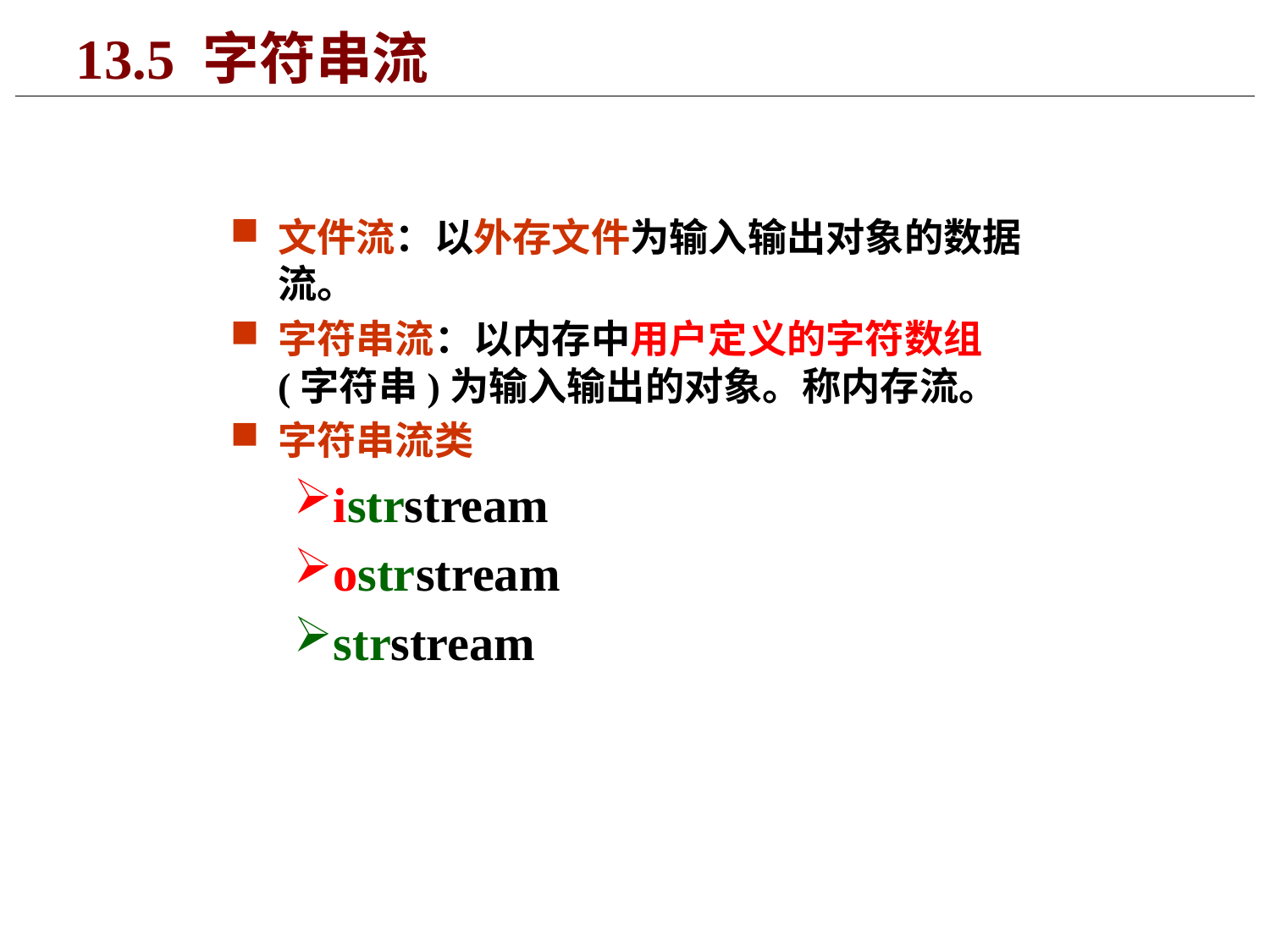

366
# 13.5 字符串流
文件流：以外存文件为输入输出对象的数据流。
字符串流：以内存中用户定义的字符数组(字符串)为输入输出的对象。称内存流。
字符串流类
istrstream
ostrstream
strstream